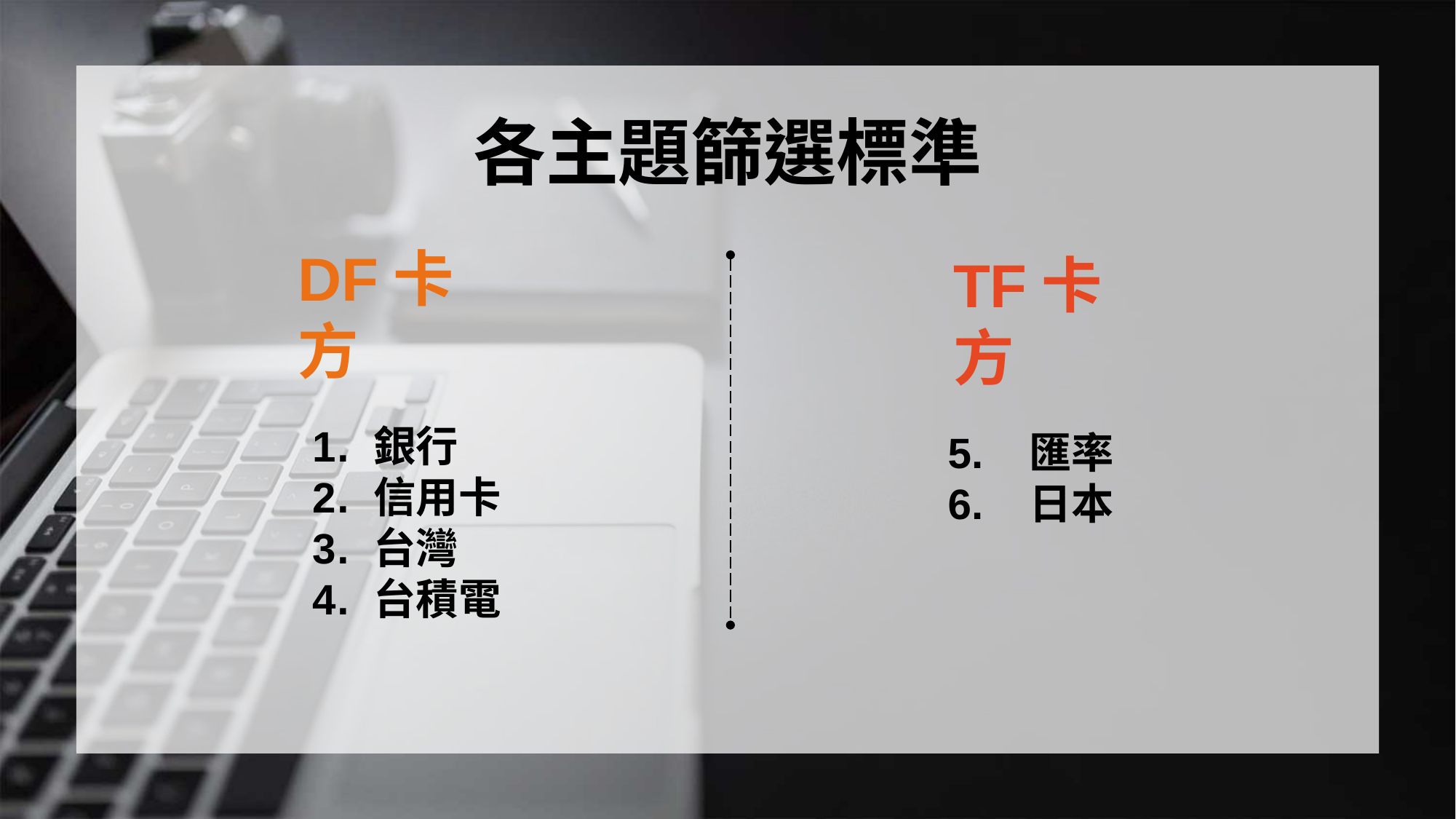

各主題篩選標準
DF卡方
TF卡方
銀行
信用卡
台灣
台積電
5.   匯率
6.   日本